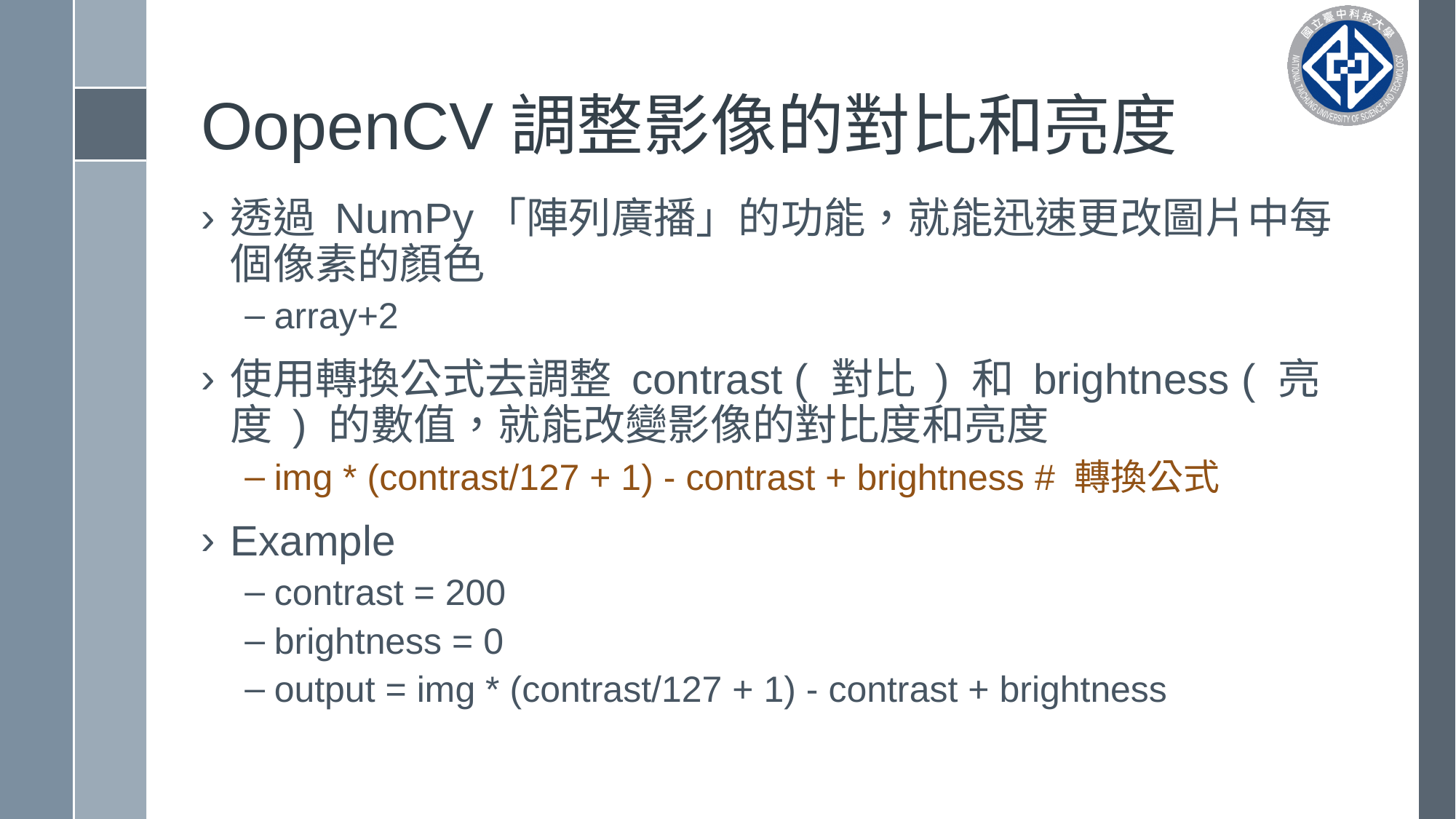

# OopenCV調整影像的對比和亮度
透過 NumPy「陣列廣播」的功能，就能迅速更改圖片中每個像素的顏色
array+2
使用轉換公式去調整 contrast ( 對比 ) 和 brightness ( 亮度 ) 的數值，就能改變影像的對比度和亮度
img * (contrast/127 + 1) - contrast + brightness # 轉換公式
Example
contrast = 200
brightness = 0
output = img * (contrast/127 + 1) - contrast + brightness